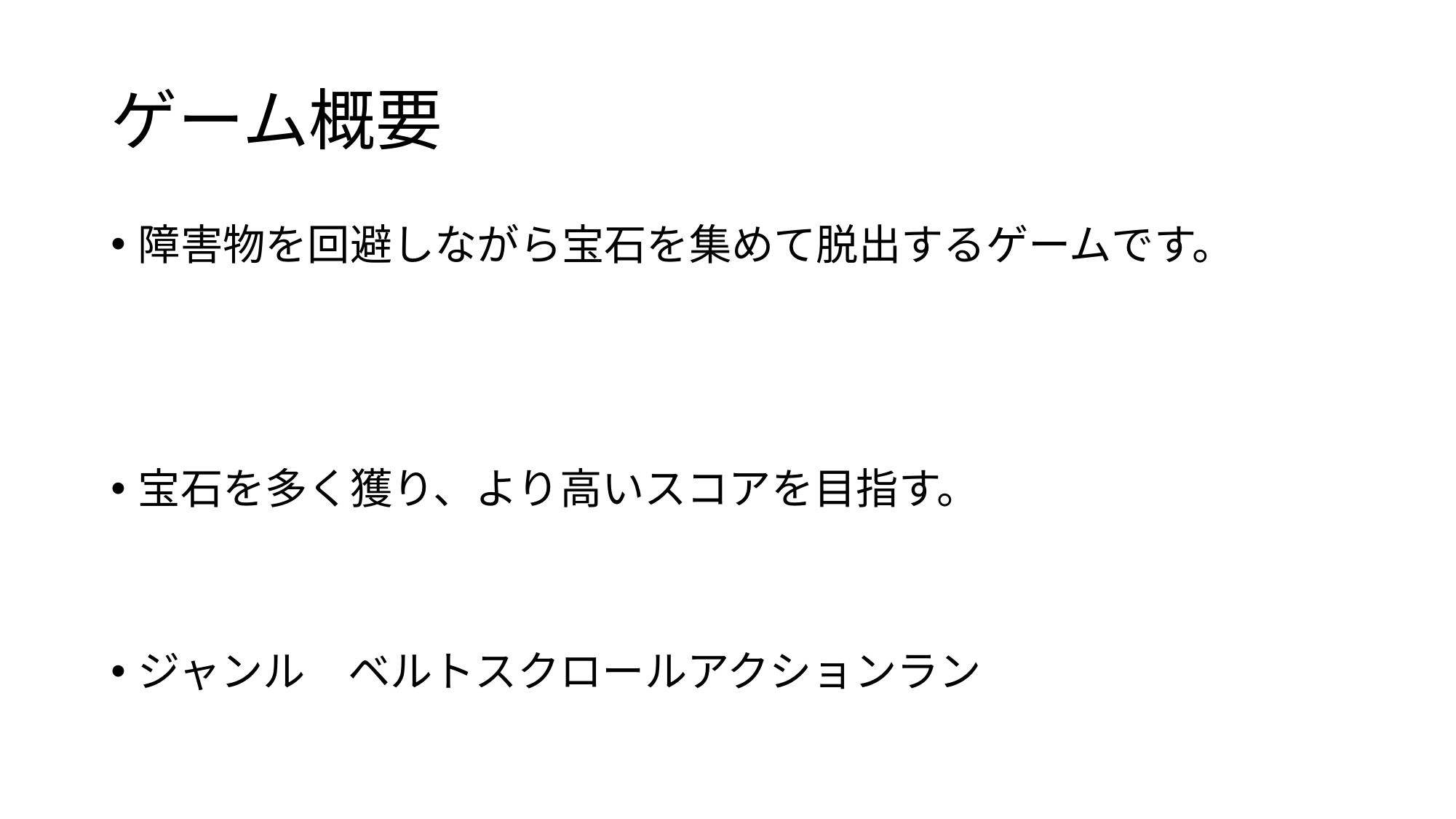

# ゲーム概要
障害物を回避しながら宝石を集めて脱出するゲームです。

宝石を多く獲り、より高いスコアを目指す。

ジャンル　ベルトスクロールアクションラン